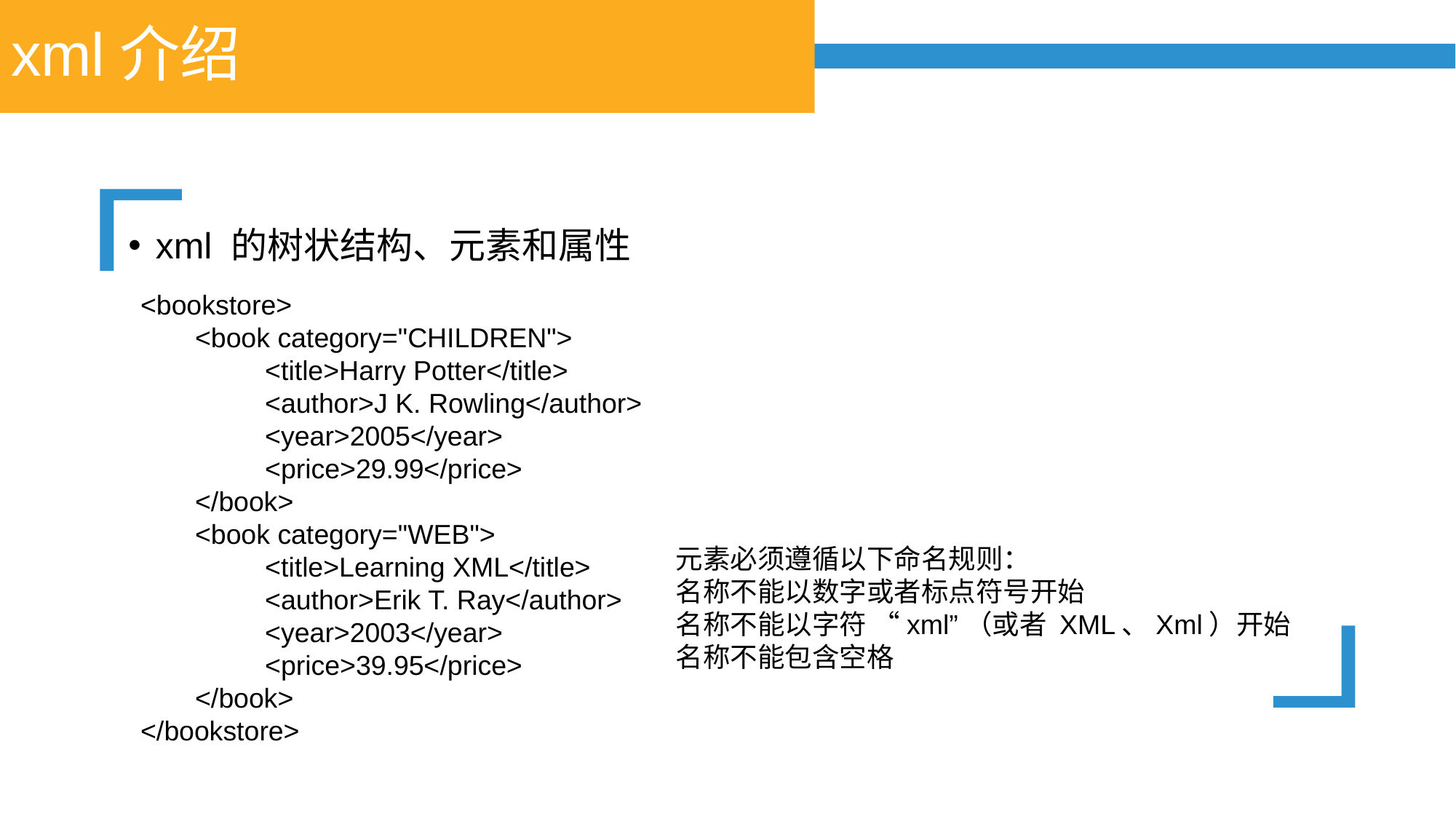

# xml介绍

xml 的树状结构、元素和属性
<bookstore>
<book category="CHILDREN">
  <title>Harry Potter</title>
  <author>J K. Rowling</author>
  <year>2005</year>
  <price>29.99</price>
</book>
<book category="WEB">
  <title>Learning XML</title>
  <author>Erik T. Ray</author>
  <year>2003</year>
  <price>39.95</price>
</book>
</bookstore>
元素必须遵循以下命名规则：
名称不能以数字或者标点符号开始
名称不能以字符 “xml”（或者 XML、Xml）开始
名称不能包含空格